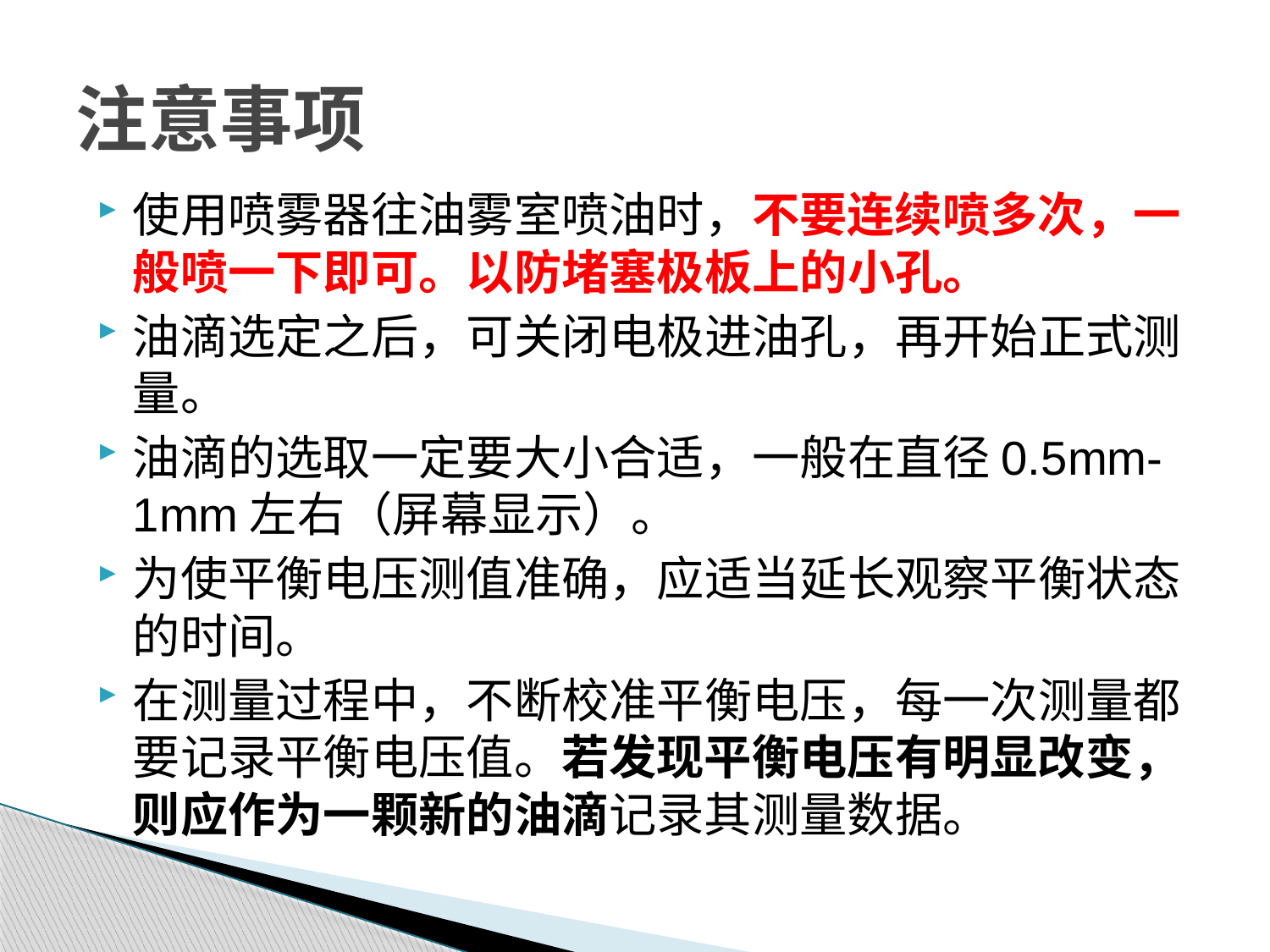

# 注意事项
使用喷雾器往油雾室喷油时，不要连续喷多次，一般喷一下即可。以防堵塞极板上的小孔。
油滴选定之后，可关闭电极进油孔，再开始正式测量。
油滴的选取一定要大小合适，一般在直径0.5mm-1mm左右（屏幕显示）。
为使平衡电压测值准确，应适当延长观察平衡状态的时间。
在测量过程中，不断校准平衡电压，每一次测量都要记录平衡电压值。若发现平衡电压有明显改变，则应作为一颗新的油滴记录其测量数据。